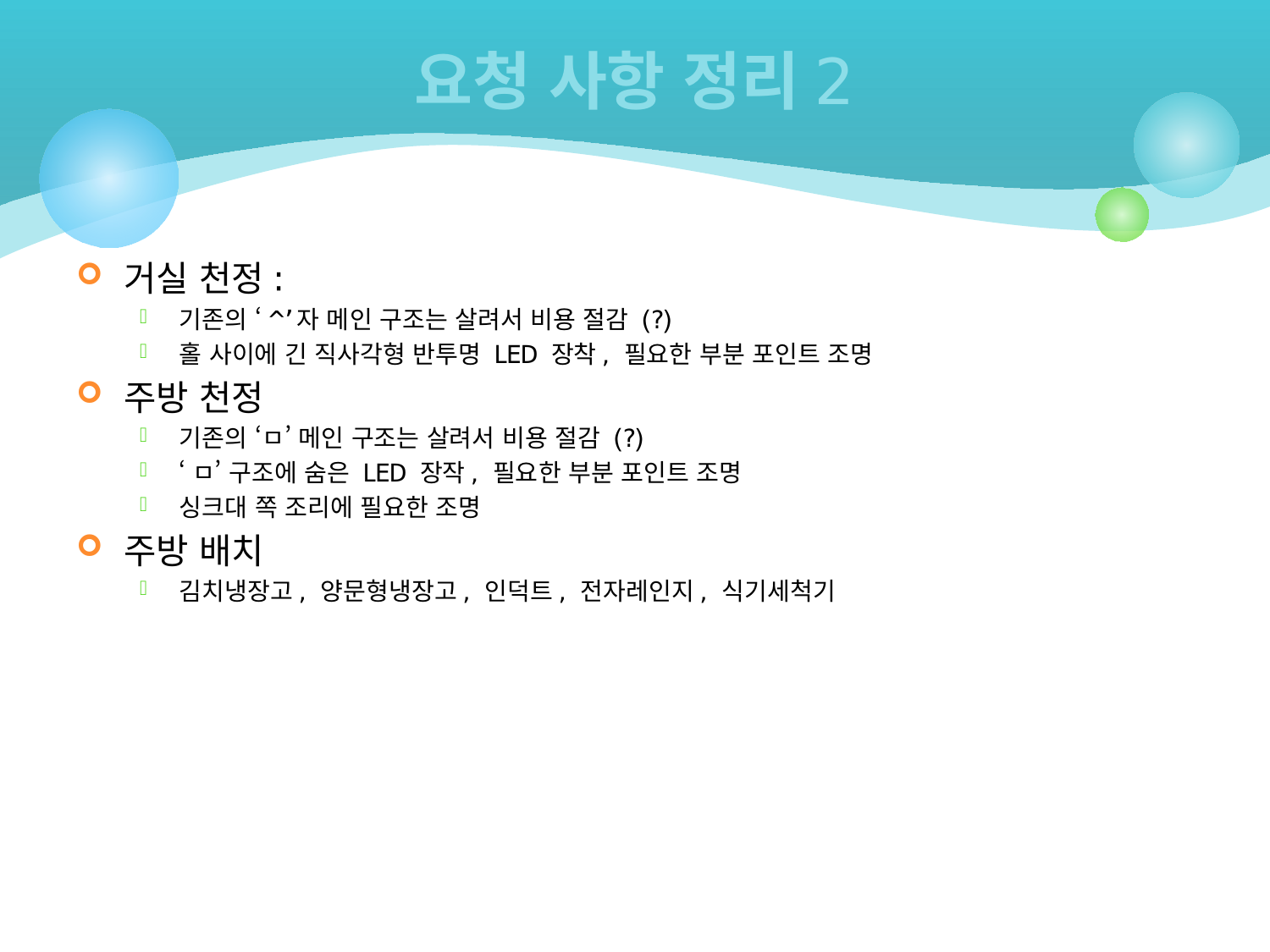

# 요청 사항 정리2
거실 천정:
기존의 ‘^’자 메인 구조는 살려서 비용 절감 (?)
홀 사이에 긴 직사각형 반투명 LED 장착, 필요한 부분 포인트 조명
주방 천정
기존의 ‘ㅁ’ 메인 구조는 살려서 비용 절감 (?)
‘ㅁ’ 구조에 숨은 LED 장작, 필요한 부분 포인트 조명
싱크대 쪽 조리에 필요한 조명
주방 배치
김치냉장고, 양문형냉장고, 인덕트, 전자레인지, 식기세척기